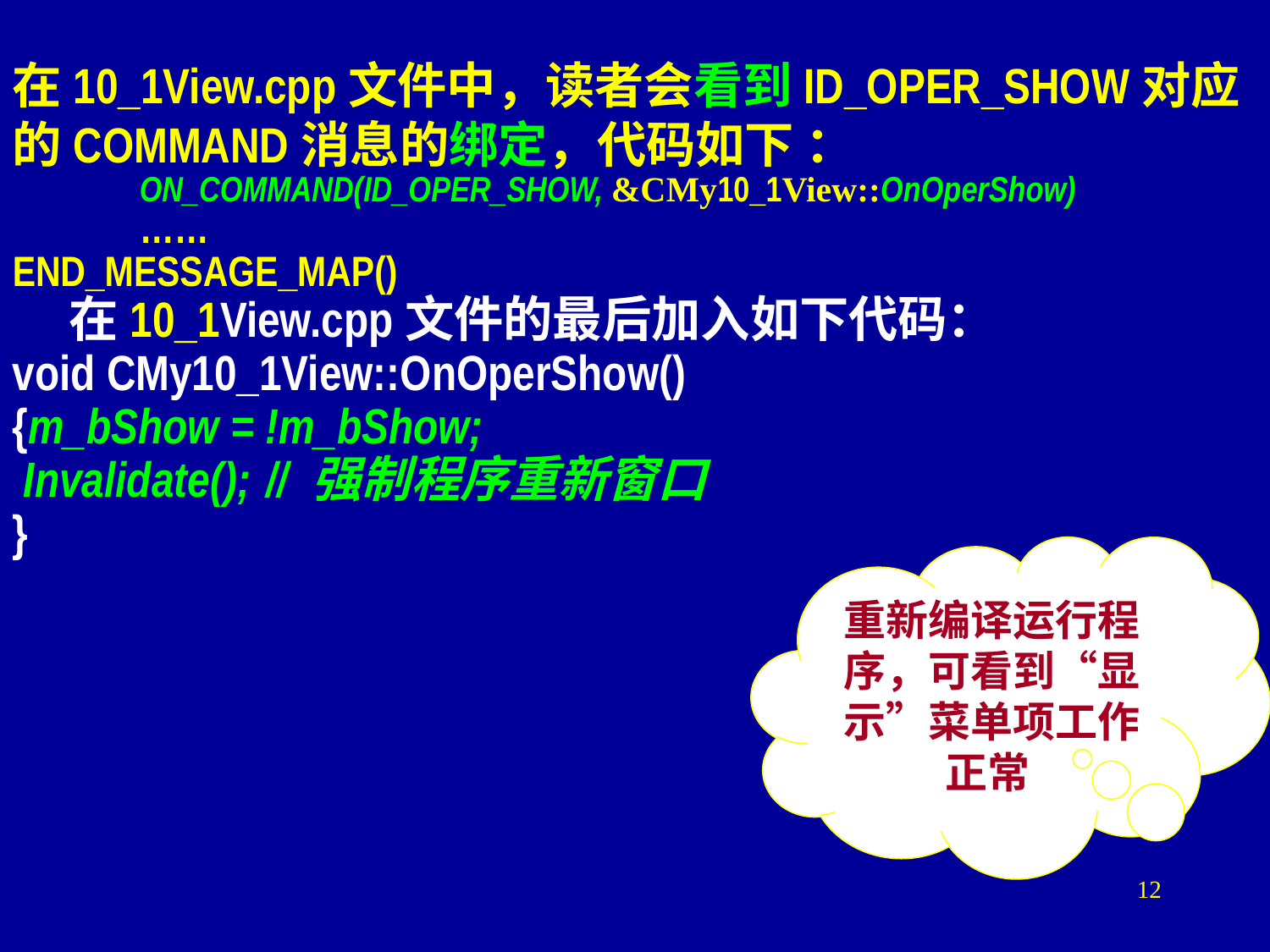

在10_1View.cpp文件中，读者会看到ID_OPER_SHOW对应的COMMAND消息的绑定，代码如下 ：
	ON_COMMAND(ID_OPER_SHOW, &CMy10_1View::OnOperShow)
	……
END_MESSAGE_MAP()
    在10_1View.cpp文件的最后加入如下代码：
void CMy10_1View::OnOperShow()
{m_bShow = !m_bShow;
 Invalidate();	// 强制程序重新窗口
}
重新编译运行程序，可看到“显示”菜单项工作正常
12